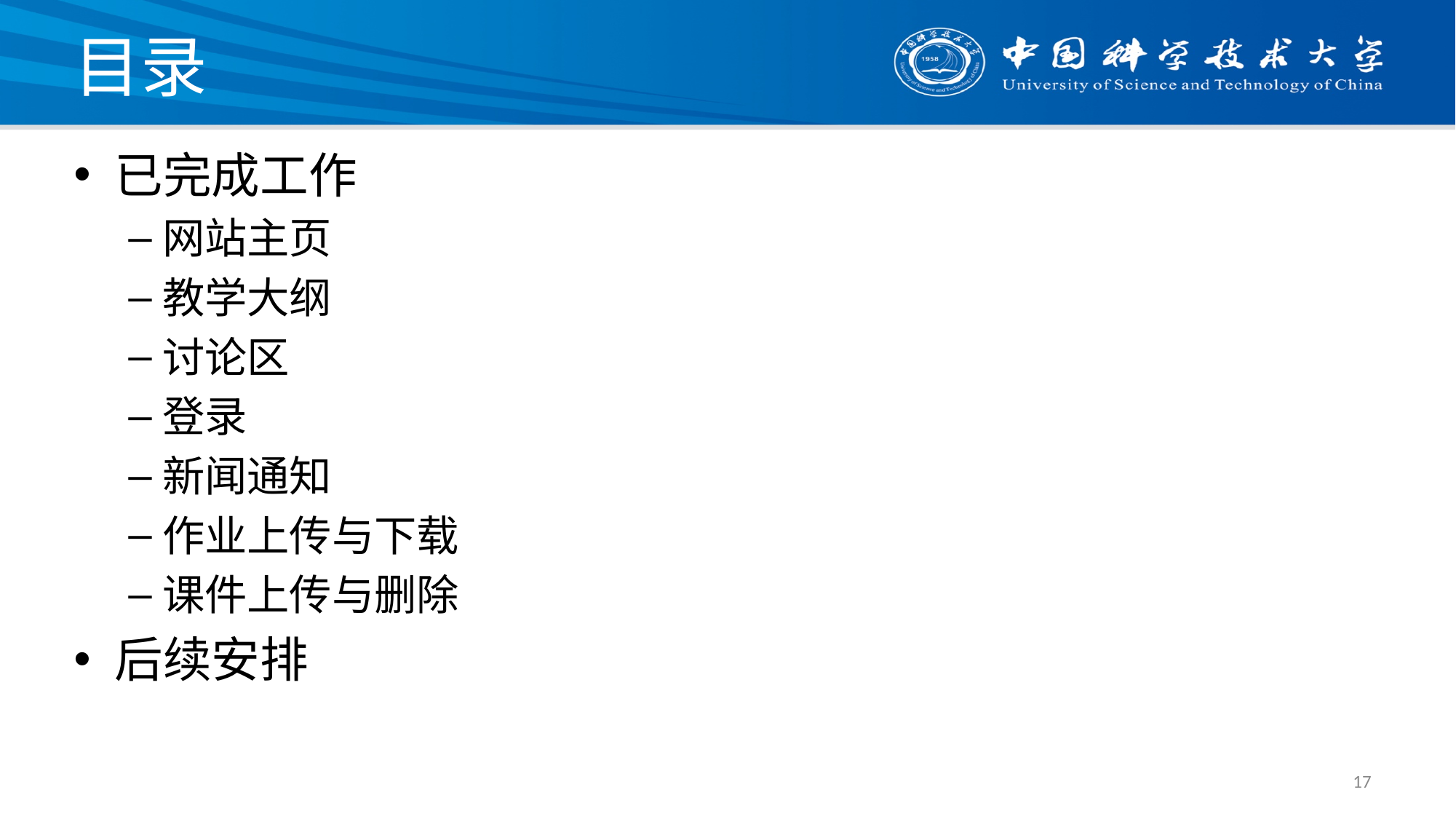

# 目录
已完成工作
网站主页
教学大纲
讨论区
登录
新闻通知
作业上传与下载
课件上传与删除
后续安排
17